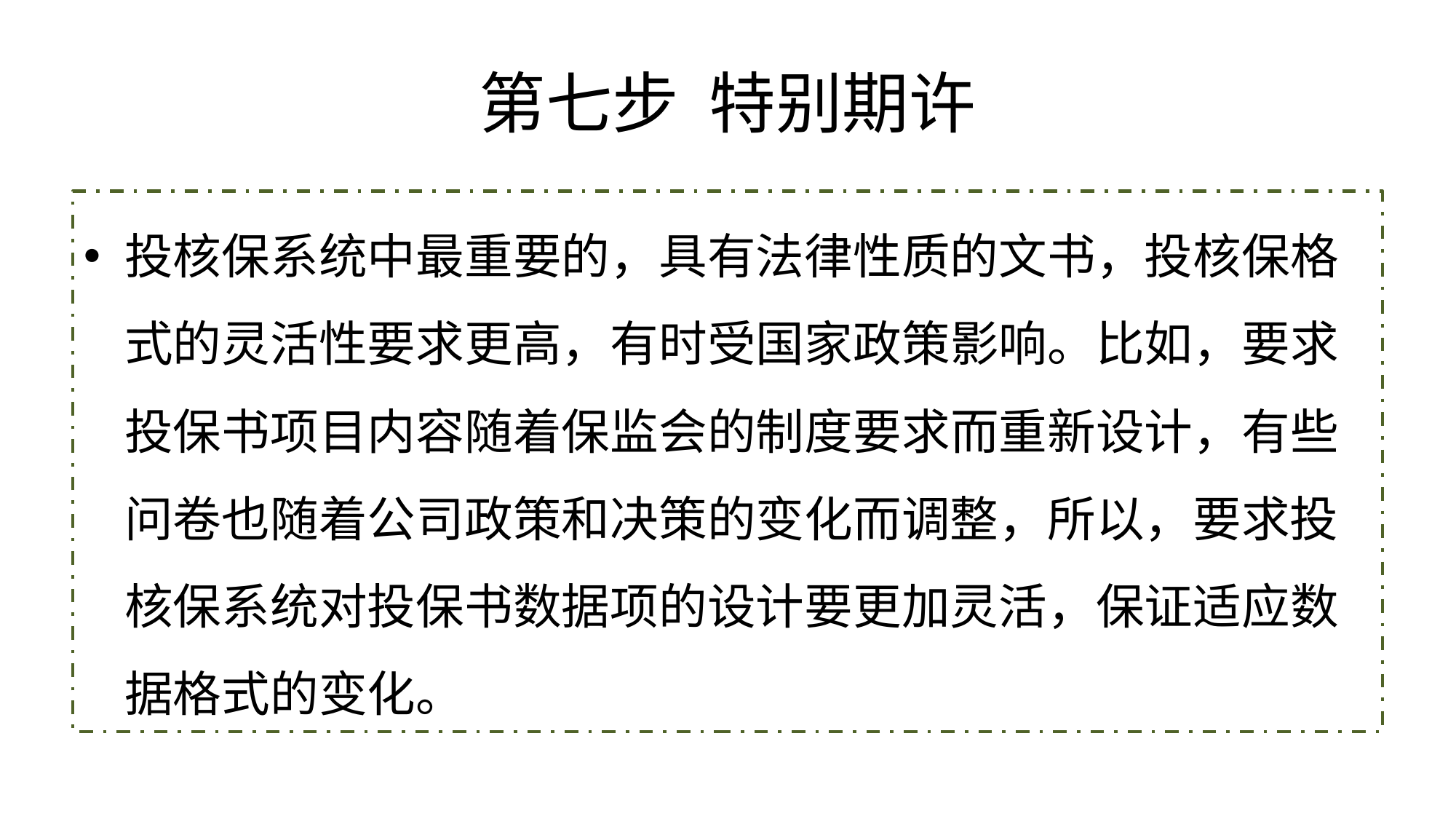

# 第七步  特别期许
投核保系统中最重要的，具有法律性质的文书，投核保格式的灵活性要求更高，有时受国家政策影响。比如，要求投保书项目内容随着保监会的制度要求而重新设计，有些问卷也随着公司政策和决策的变化而调整，所以，要求投核保系统对投保书数据项的设计要更加灵活，保证适应数据格式的变化。